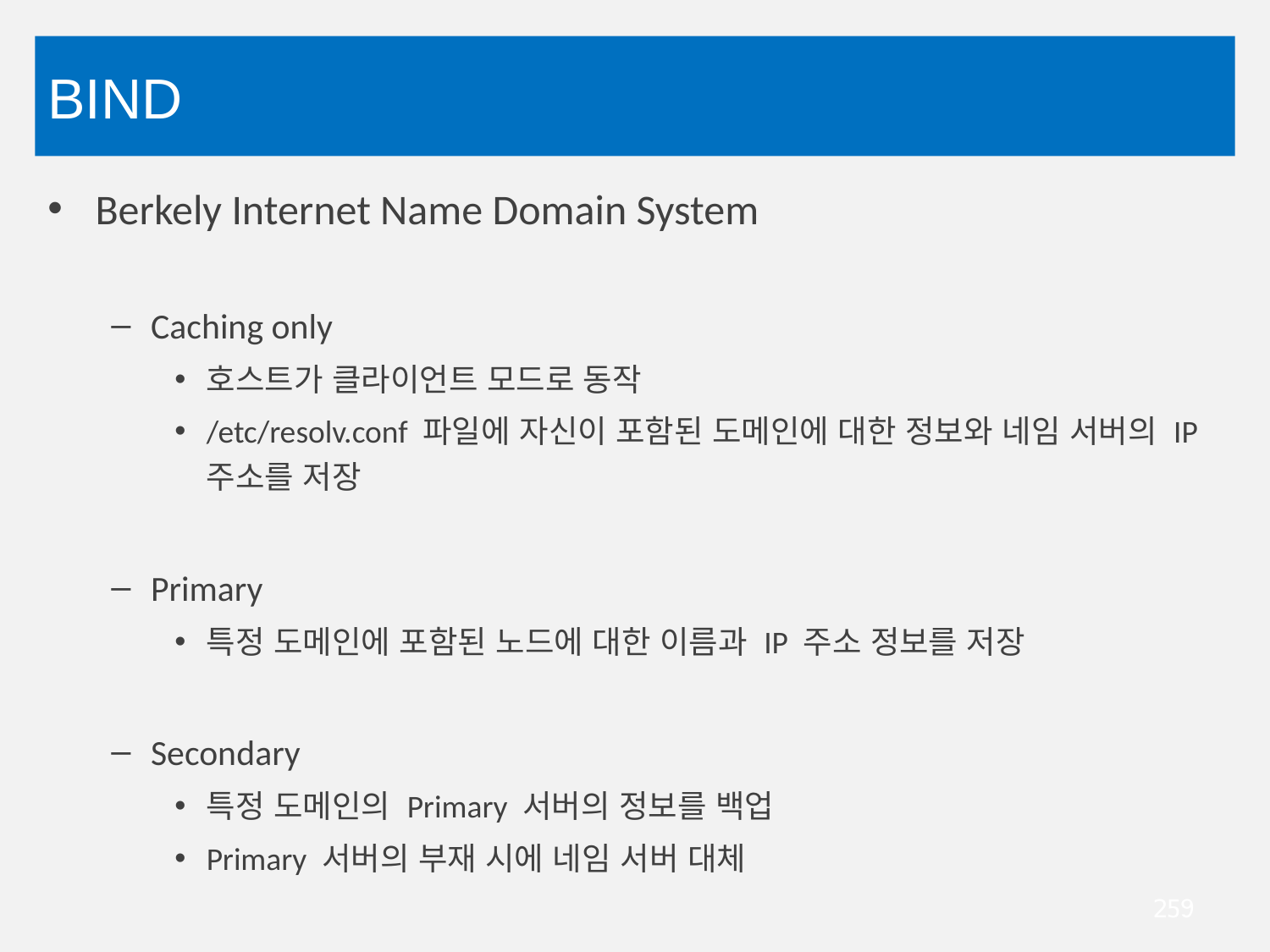

# BIND
Berkely Internet Name Domain System

Caching only
호스트가 클라이언트 모드로 동작
/etc/resolv.conf 파일에 자신이 포함된 도메인에 대한 정보와 네임 서버의 IP 주소를 저장

Primary
특정 도메인에 포함된 노드에 대한 이름과 IP 주소 정보를 저장

Secondary
특정 도메인의 Primary 서버의 정보를 백업
Primary 서버의 부재 시에 네임 서버 대체
259